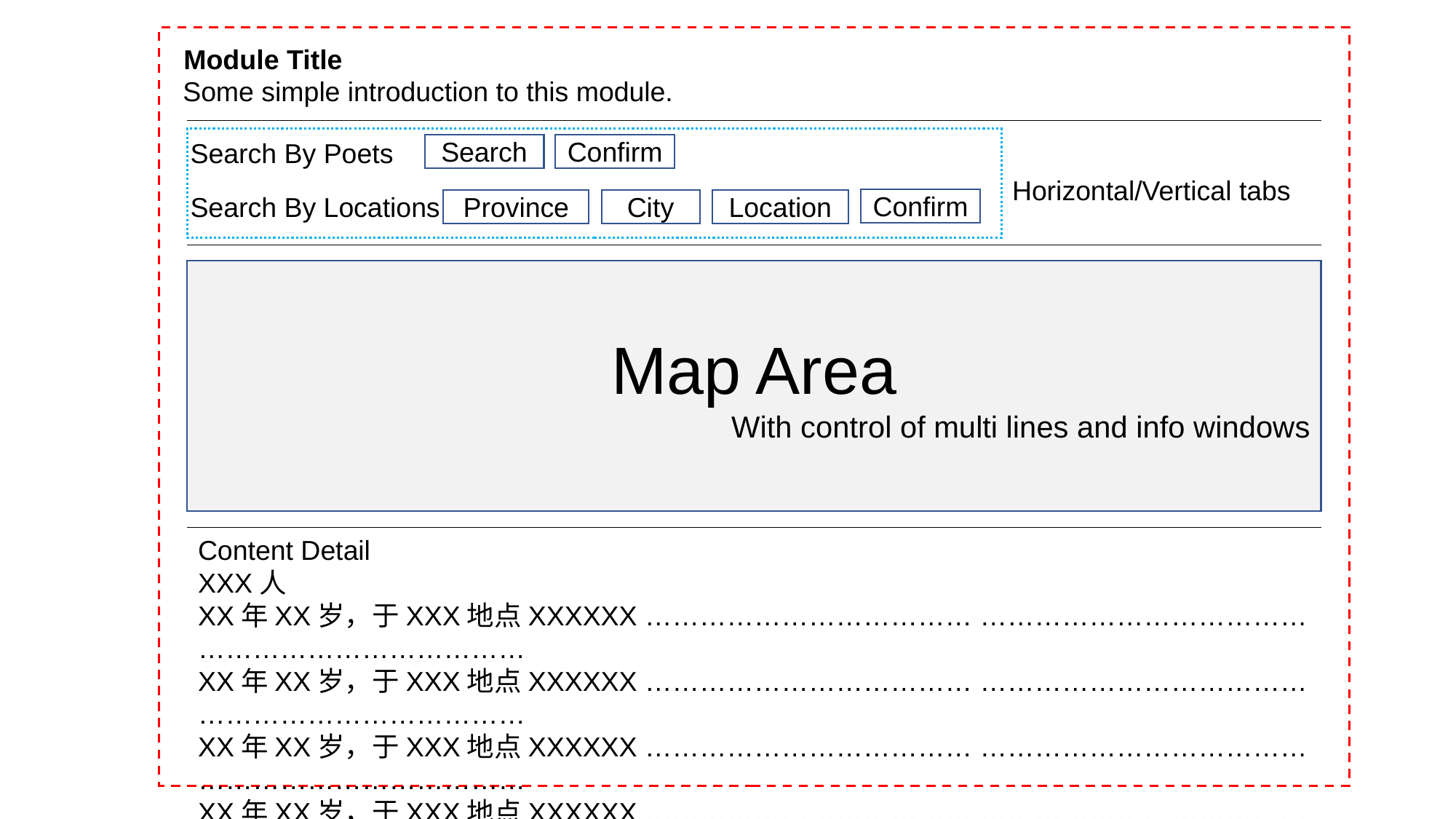

Module Title
Some simple introduction to this module.

Search By Poets
Search
Confirm
Horizontal/Vertical tabs
Search By Locations
Confirm
Province
City
Location
Map Area
With control of multi lines and info windows
Content Detail
XXX人
XX年XX岁，于XXX地点XXXXXX ……………………………… ……………………………… ………………………………
XX年XX岁，于XXX地点XXXXXX ……………………………… ……………………………… ………………………………
XX年XX岁，于XXX地点XXXXXX ……………………………… ……………………………… ………………………………
XX年XX岁，于XXX地点XXXXXX ……………………………… ……………………………… ………………………………
………………………………………………